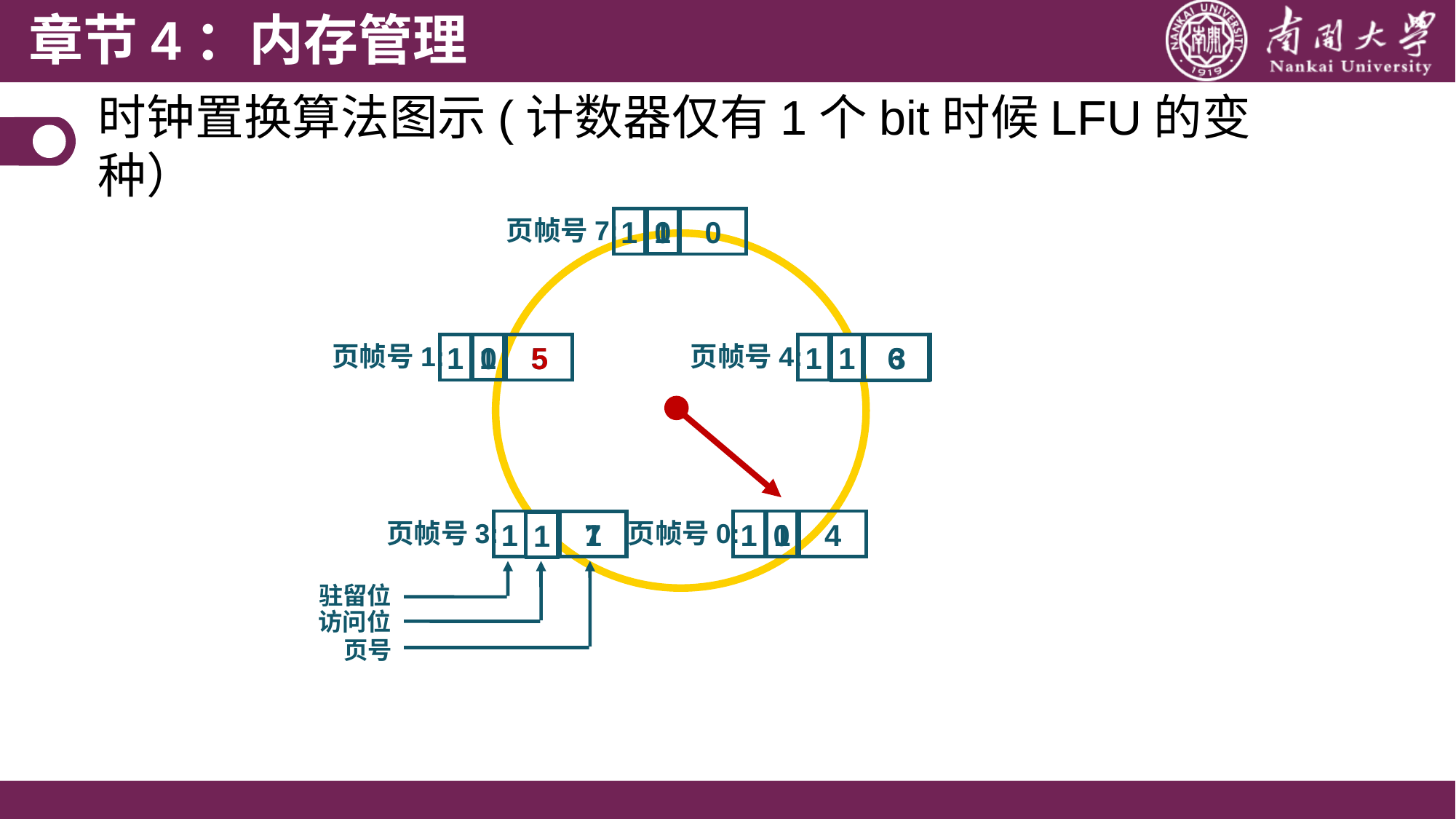

章节4：内存管理
时钟置换算法图示(计数器仅有1个bit时候LFU的变种）
页帧号7:
0
1
1
0

页帧号1:
页帧号4:
1
5
1
0
5
1
0
3
1
6

页帧号3:
页帧号0:
1
1
1
1
0
1
4
0
7
1

驻留位

访问位

页号